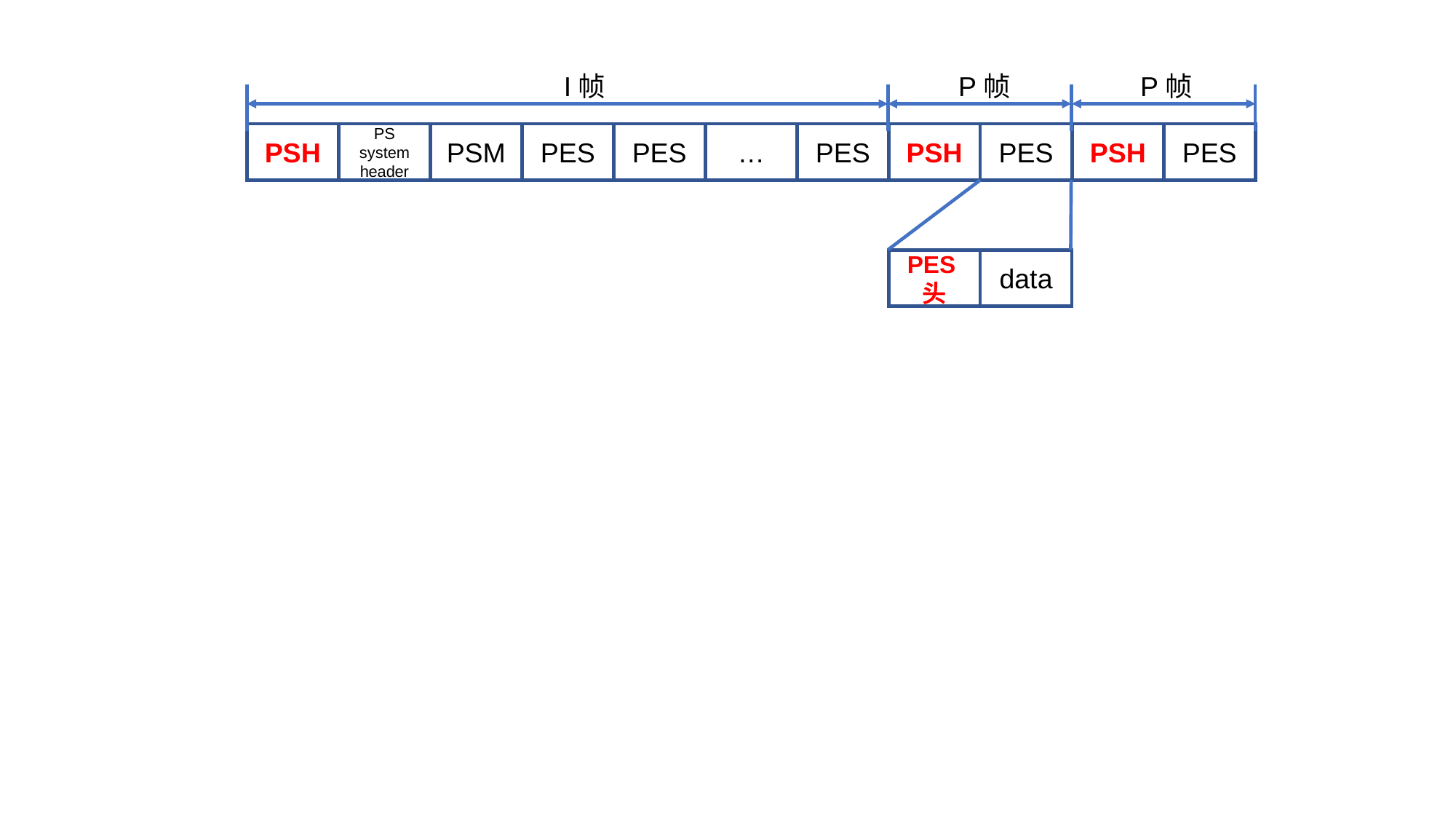

I帧
P帧
P帧
PSH
PS system header
PSM
PES
PES
…
PES
PSH
PES
PSH
PES
PES头
data